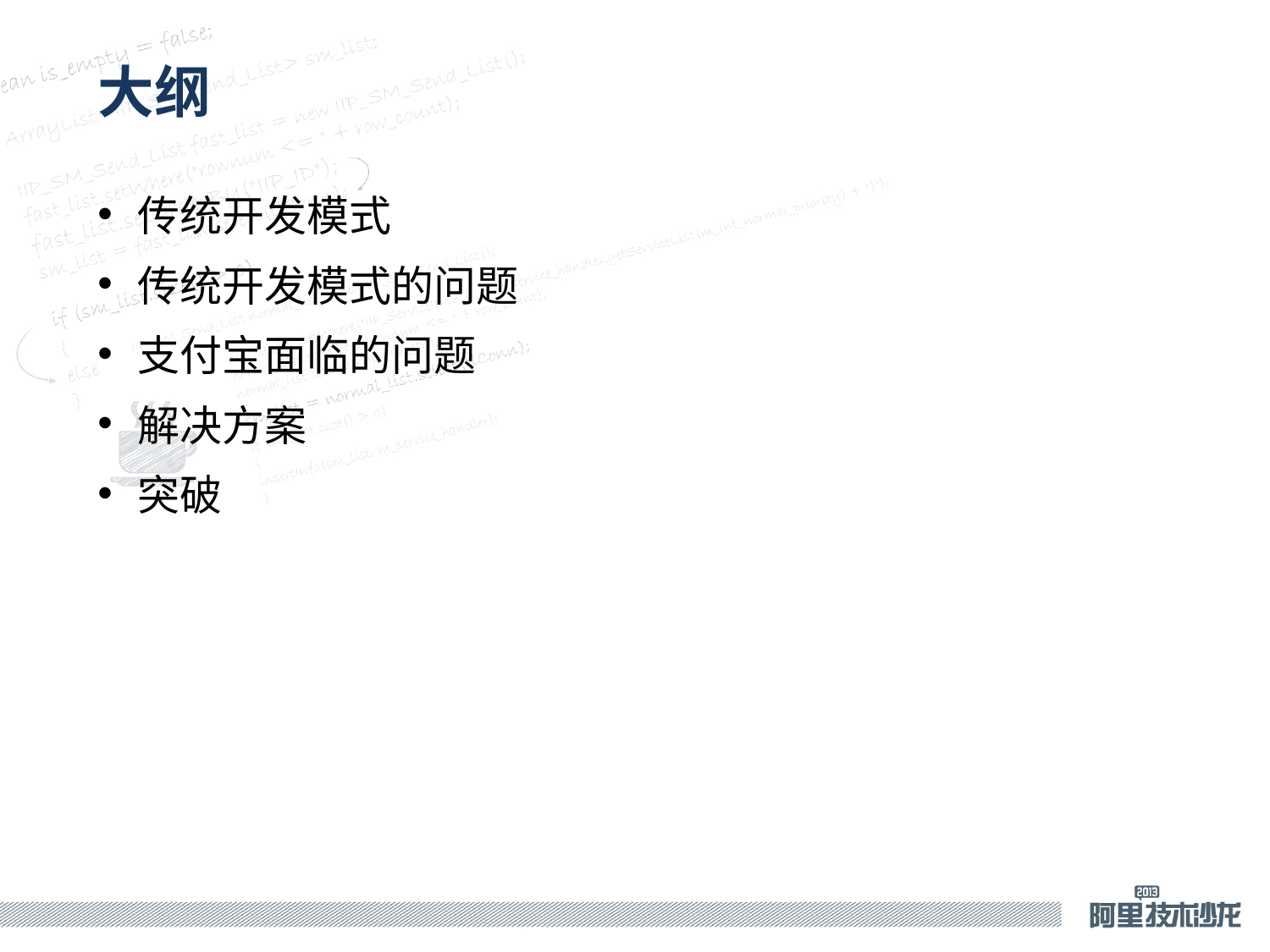

# 大纲
传统开发模式
传统开发模式的问题
支付宝面临的问题
解决方案
突破